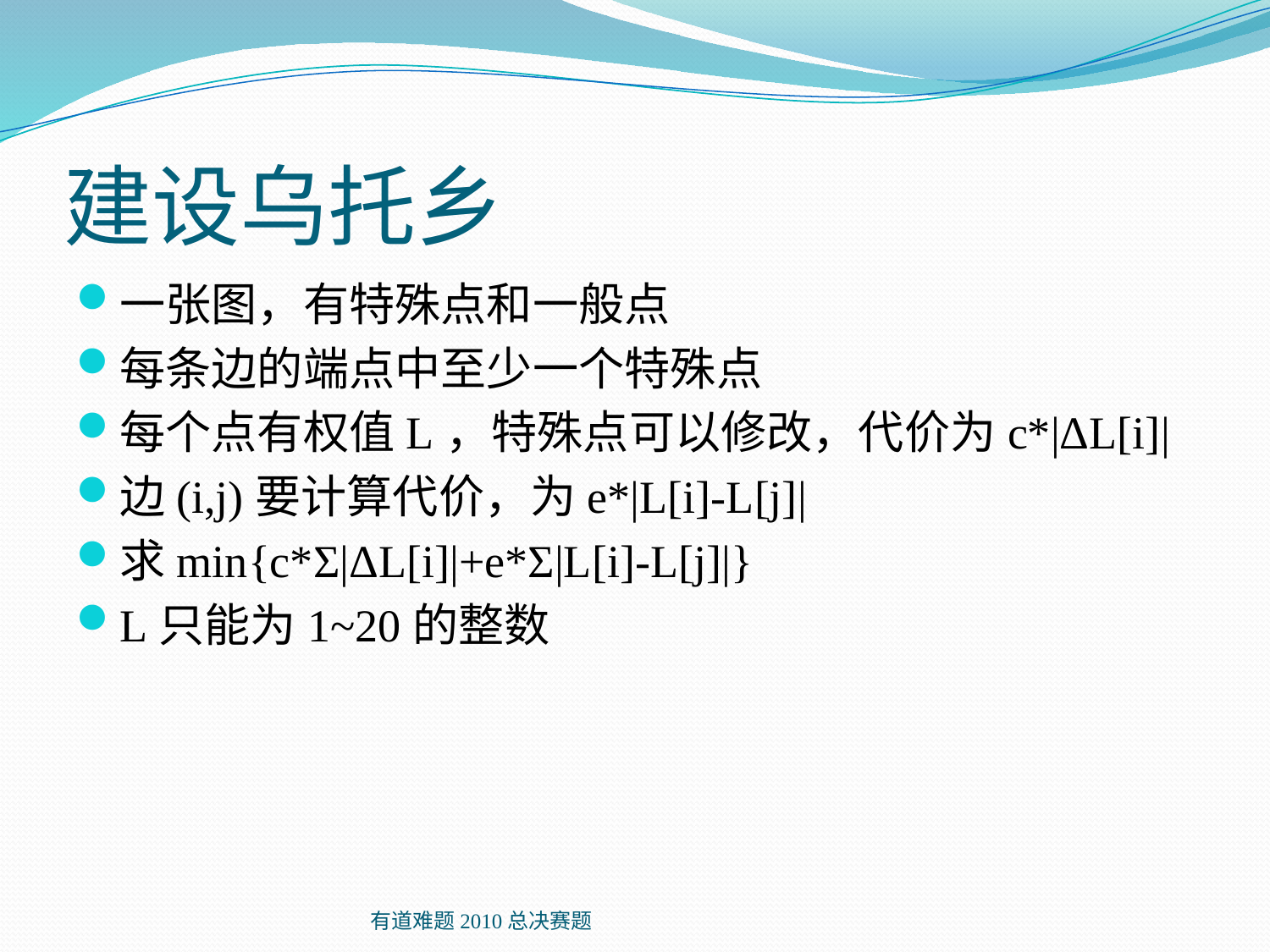

# 建设乌托乡
一张图，有特殊点和一般点
每条边的端点中至少一个特殊点
每个点有权值L，特殊点可以修改，代价为c*|ΔL[i]|
边(i,j)要计算代价，为e*|L[i]-L[j]|
求min{c*Σ|ΔL[i]|+e*Σ|L[i]-L[j]|}
L只能为1~20的整数
有道难题2010总决赛题